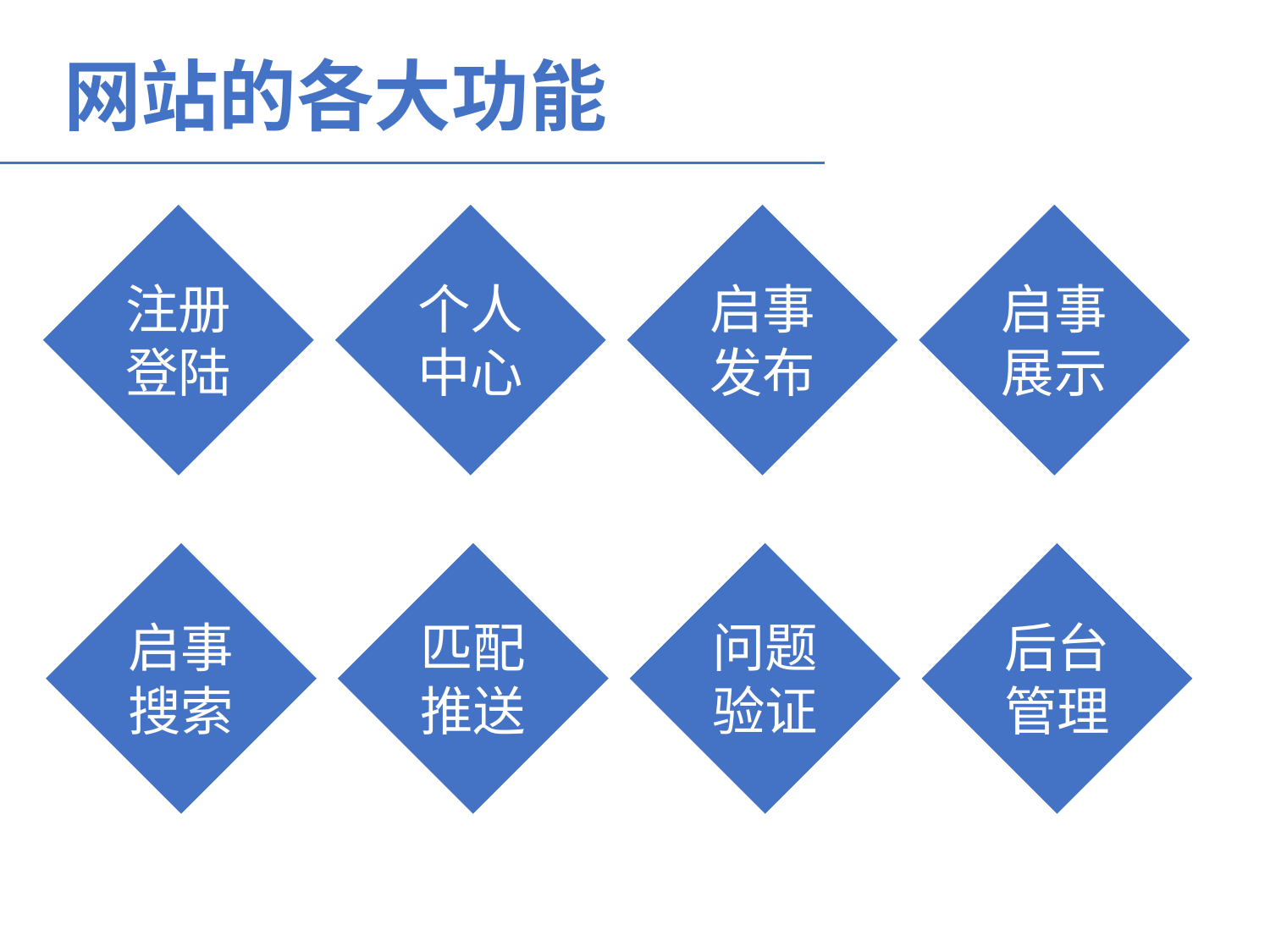

网站的各大功能

启事展示
个人中心
启事发布
注册登陆

后台管理
匹配推送
问题验证
启事搜索